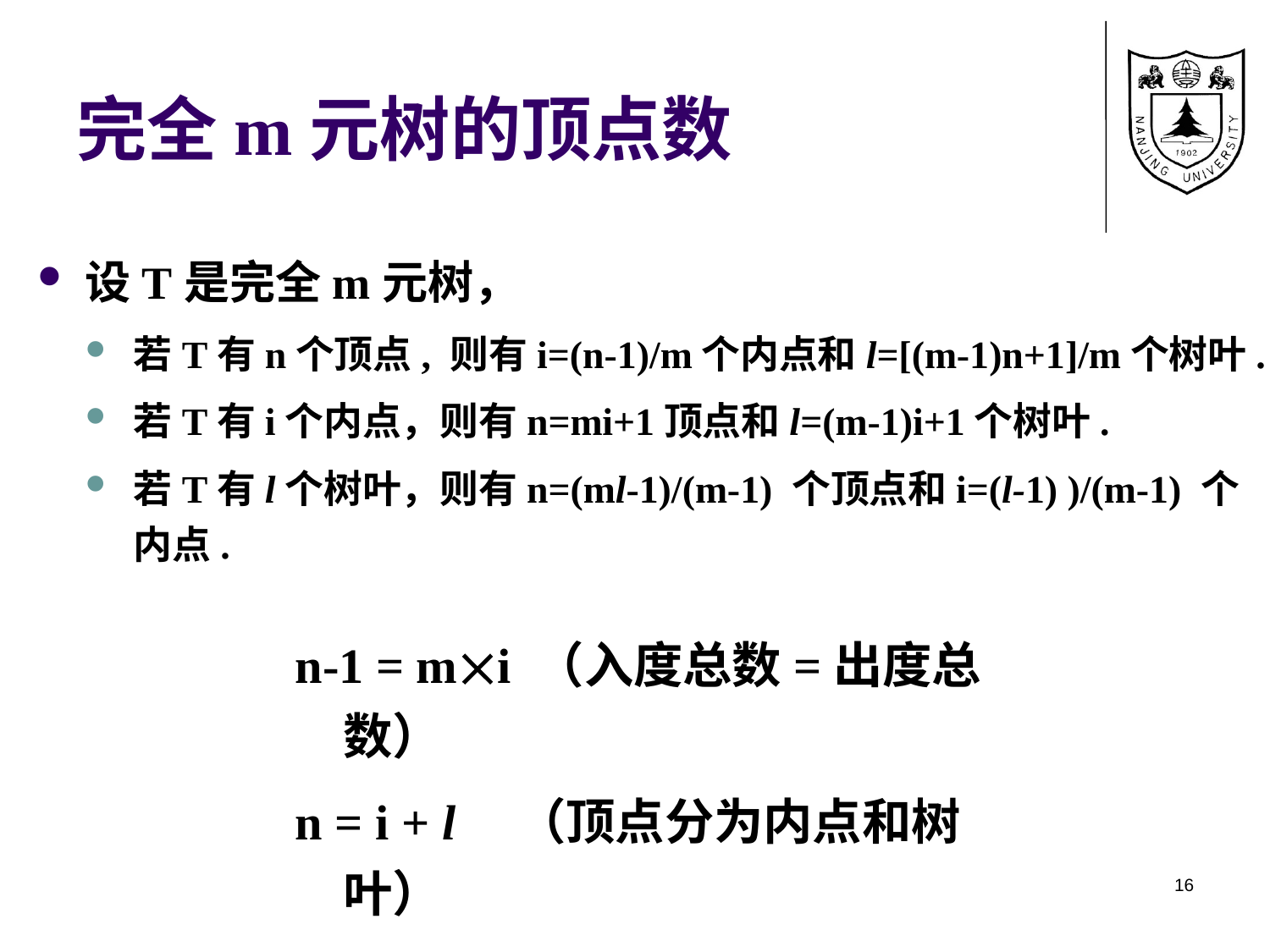

# 完全m元树的顶点数
设T是完全m元树，
若T有n个顶点, 则有i=(n-1)/m个内点和l=[(m-1)n+1]/m个树叶.
若T有i个内点，则有n=mi+1顶点和l=(m-1)i+1个树叶.
若T有l个树叶，则有n=(ml-1)/(m-1) 个顶点和i=(l-1) )/(m-1) 个内点.
n-1 = m×i （入度总数=出度总数）
n = i + l    （顶点分为内点和树叶）
16